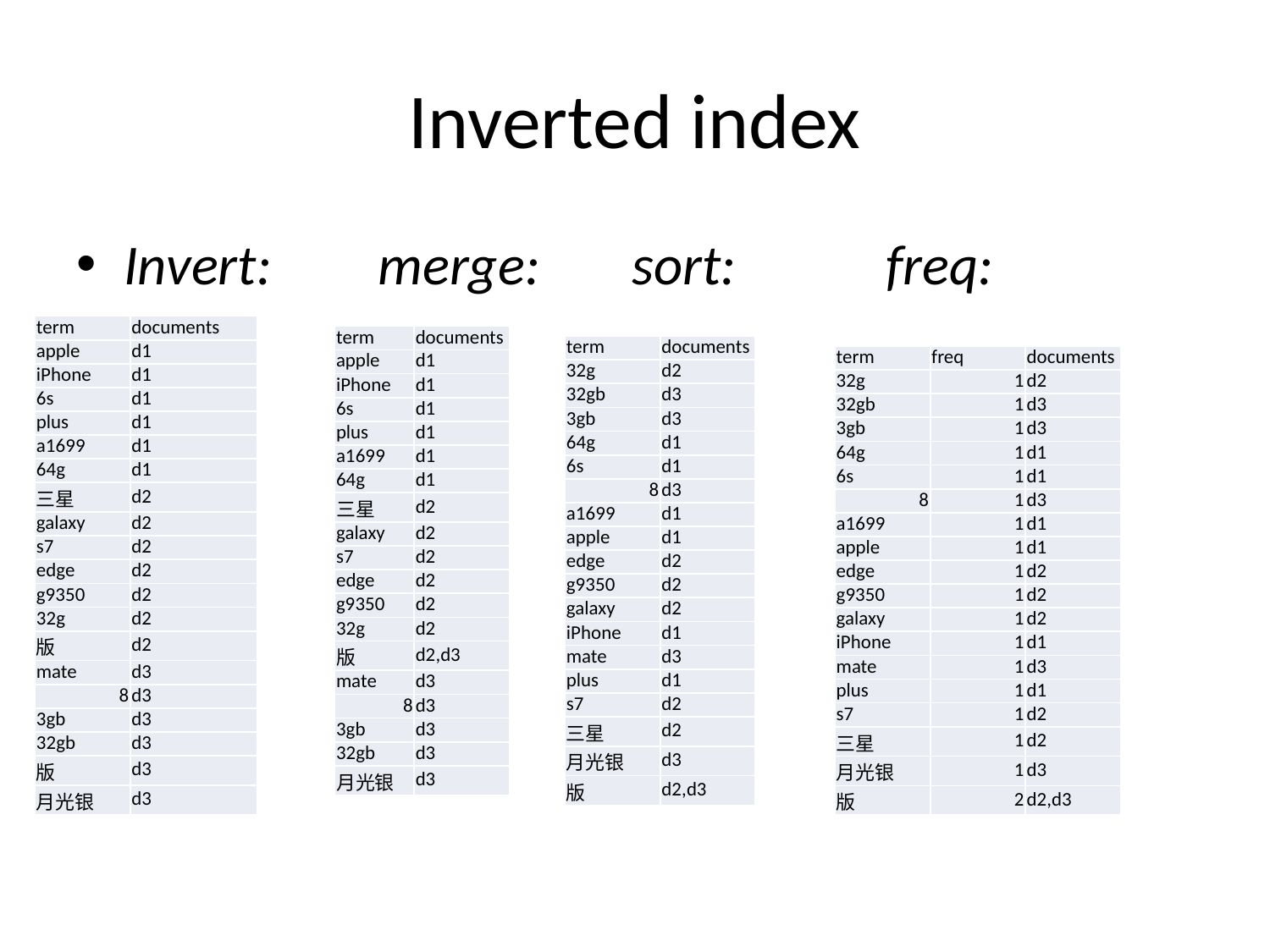

# Inverted index
Invert:	merge:	sort:		freq:

| term | documents |
| --- | --- |
| apple | d1 |
| iPhone | d1 |
| 6s | d1 |
| plus | d1 |
| a1699 | d1 |
| 64g | d1 |
| 三星 | d2 |
| galaxy | d2 |
| s7 | d2 |
| edge | d2 |
| g9350 | d2 |
| 32g | d2 |
| 版 | d2 |
| mate | d3 |
| 8 | d3 |
| 3gb | d3 |
| 32gb | d3 |
| 版 | d3 |
| 月光银 | d3 |
| term | documents |
| --- | --- |
| apple | d1 |
| iPhone | d1 |
| 6s | d1 |
| plus | d1 |
| a1699 | d1 |
| 64g | d1 |
| 三星 | d2 |
| galaxy | d2 |
| s7 | d2 |
| edge | d2 |
| g9350 | d2 |
| 32g | d2 |
| 版 | d2,d3 |
| mate | d3 |
| 8 | d3 |
| 3gb | d3 |
| 32gb | d3 |
| 月光银 | d3 |
| term | documents |
| --- | --- |
| 32g | d2 |
| 32gb | d3 |
| 3gb | d3 |
| 64g | d1 |
| 6s | d1 |
| 8 | d3 |
| a1699 | d1 |
| apple | d1 |
| edge | d2 |
| g9350 | d2 |
| galaxy | d2 |
| iPhone | d1 |
| mate | d3 |
| plus | d1 |
| s7 | d2 |
| 三星 | d2 |
| 月光银 | d3 |
| 版 | d2,d3 |
| term | freq | documents |
| --- | --- | --- |
| 32g | 1 | d2 |
| 32gb | 1 | d3 |
| 3gb | 1 | d3 |
| 64g | 1 | d1 |
| 6s | 1 | d1 |
| 8 | 1 | d3 |
| a1699 | 1 | d1 |
| apple | 1 | d1 |
| edge | 1 | d2 |
| g9350 | 1 | d2 |
| galaxy | 1 | d2 |
| iPhone | 1 | d1 |
| mate | 1 | d3 |
| plus | 1 | d1 |
| s7 | 1 | d2 |
| 三星 | 1 | d2 |
| 月光银 | 1 | d3 |
| 版 | 2 | d2,d3 |